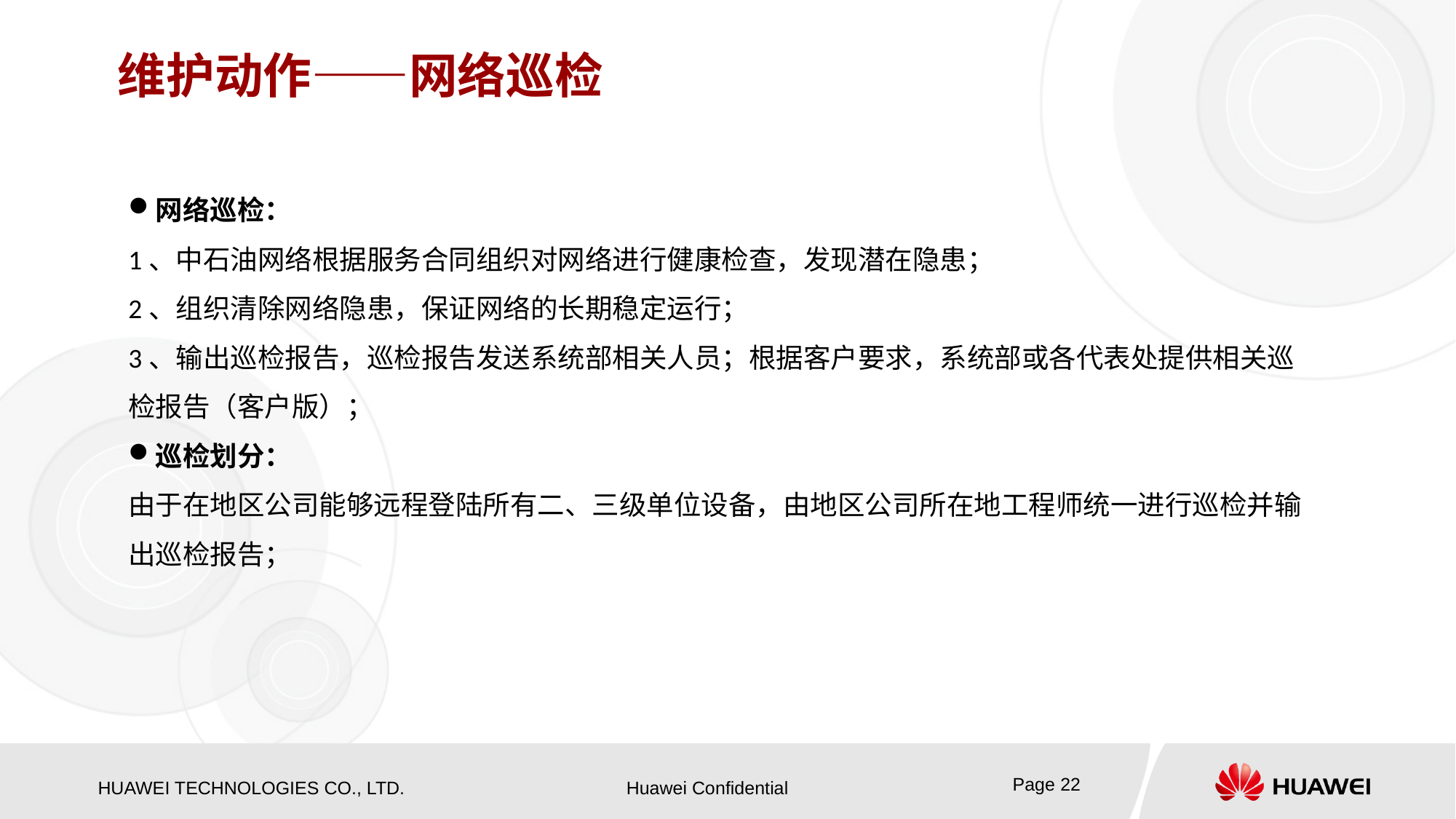

# 维护动作——网络巡检
网络巡检：
1、中石油网络根据服务合同组织对网络进行健康检查，发现潜在隐患；
2、组织清除网络隐患，保证网络的长期稳定运行；
3、输出巡检报告，巡检报告发送系统部相关人员；根据客户要求，系统部或各代表处提供相关巡检报告（客户版）；
巡检划分：
由于在地区公司能够远程登陆所有二、三级单位设备，由地区公司所在地工程师统一进行巡检并输出巡检报告；